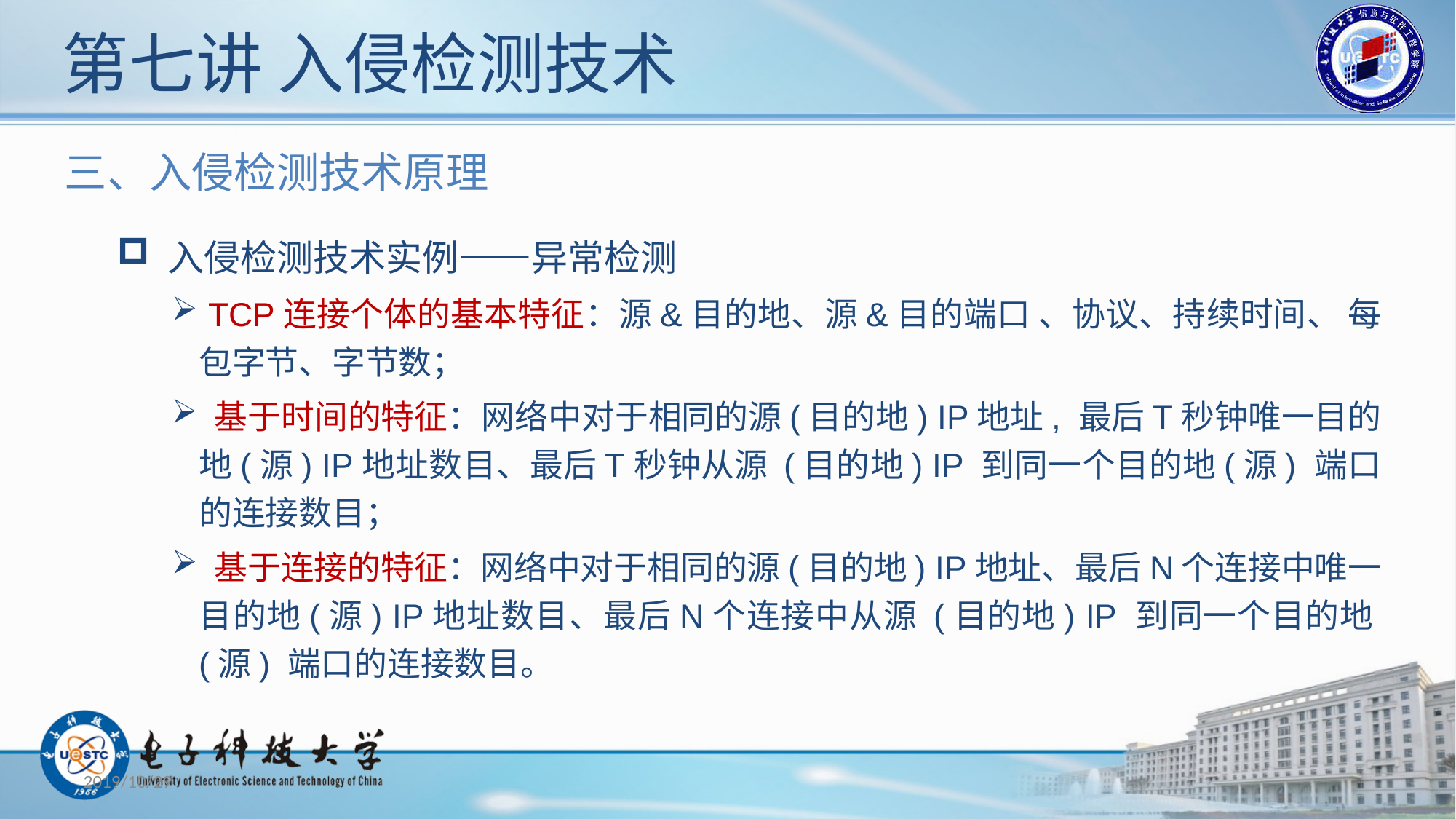

# 第七讲 入侵检测技术
三、入侵检测技术原理
 入侵检测技术实例——异常检测
 TCP连接个体的基本特征：源&目的地、源&目的端口 、协议、持续时间、 每包字节、字节数；
 基于时间的特征：网络中对于相同的源(目的地) IP地址, 最后T秒钟唯一目的地(源) IP地址数目、最后T秒钟从源 (目的地) IP 到同一个目的地(源) 端口的连接数目；
 基于连接的特征：网络中对于相同的源(目的地) IP地址、最后N个连接中唯一目的地(源) IP地址数目、最后N个连接中从源 (目的地) IP 到同一个目的地(源) 端口的连接数目。
2019/10/29